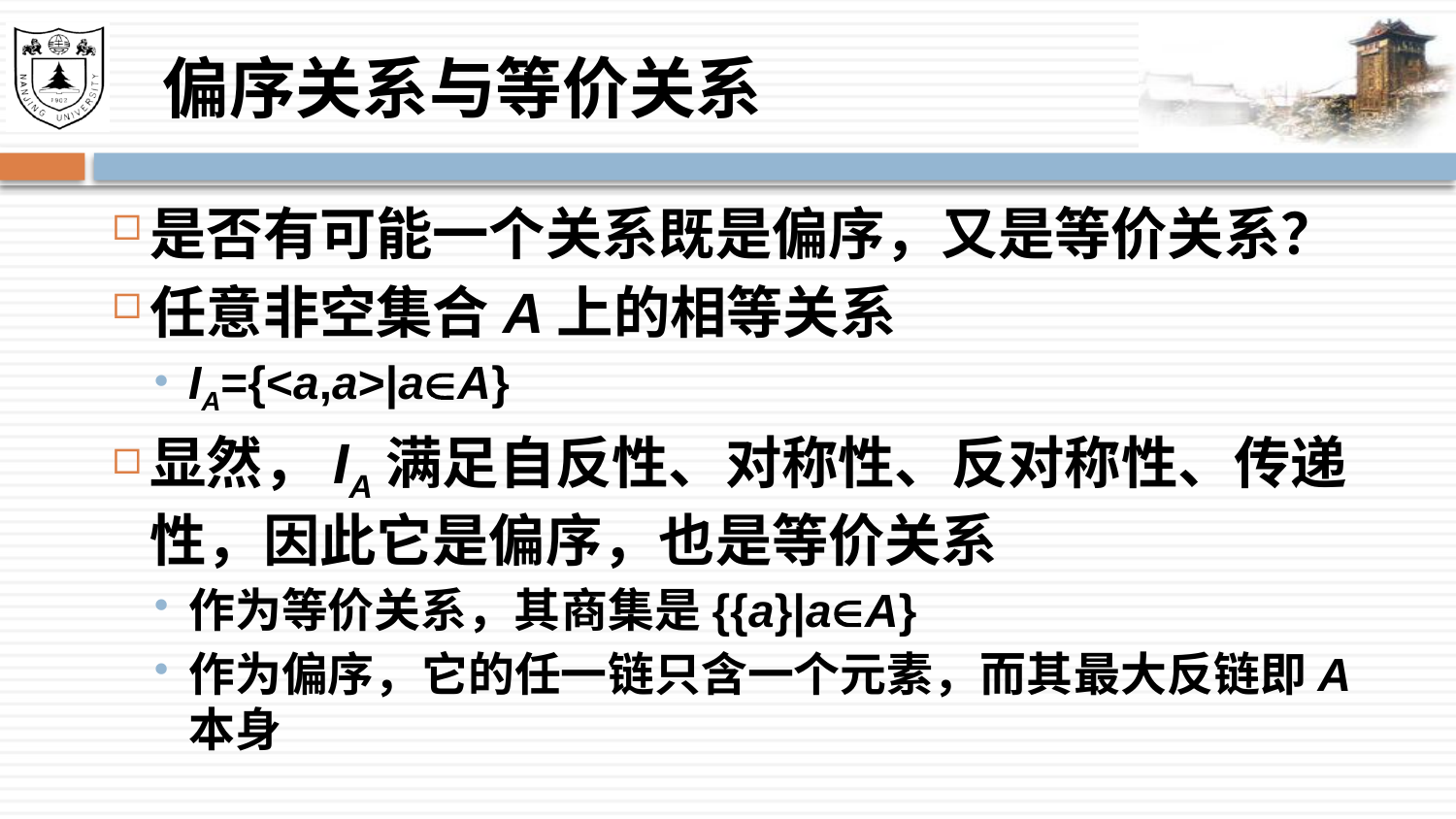

# 偏序关系与等价关系
是否有可能一个关系既是偏序，又是等价关系？
任意非空集合A上的相等关系
IA={<a,a>|a∈A}
显然，IA满足自反性、对称性、反对称性、传递性，因此它是偏序，也是等价关系
作为等价关系，其商集是{{a}|a∈A}
作为偏序，它的任一链只含一个元素，而其最大反链即A本身